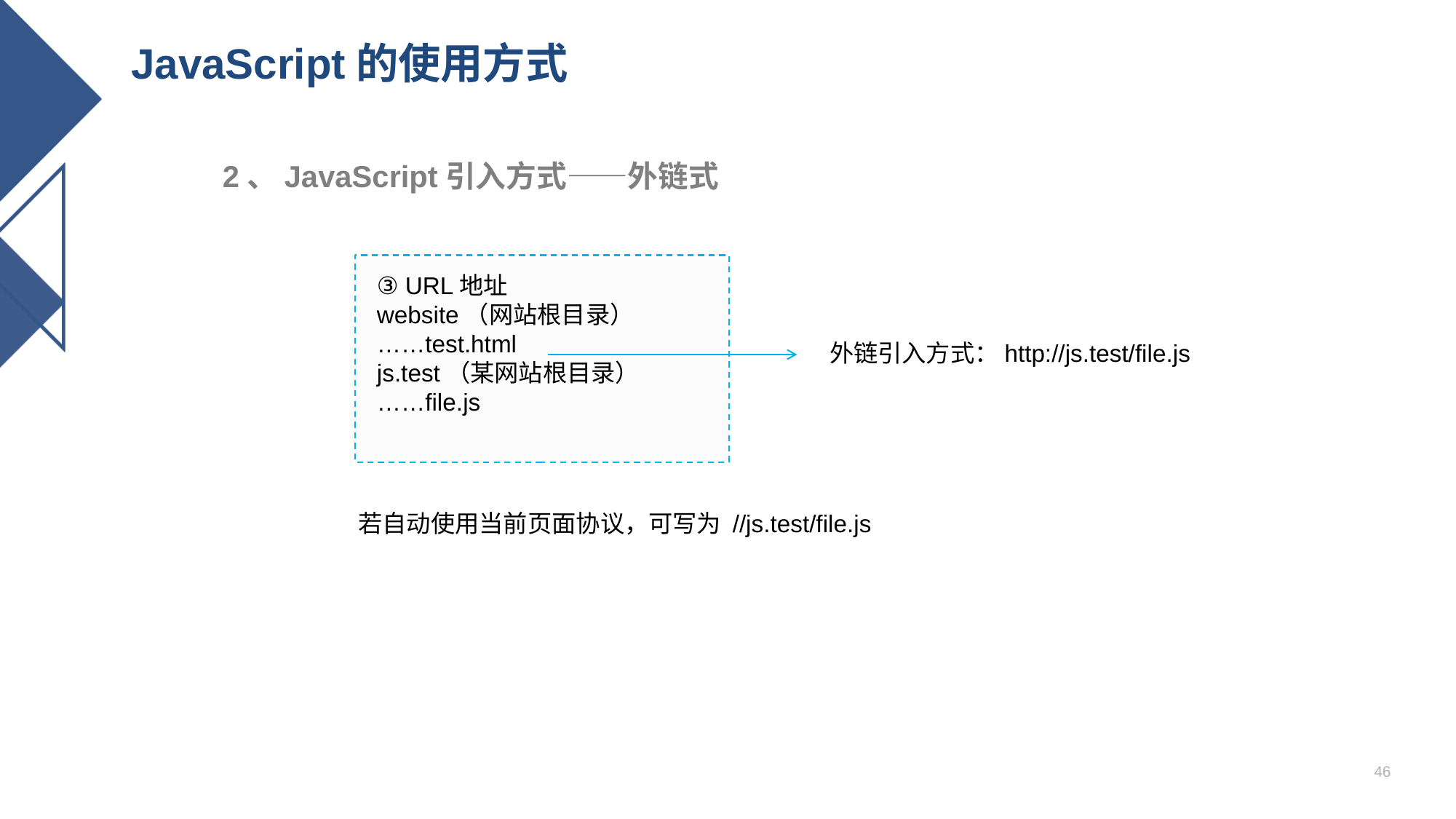

# JavaScript的使用方式
2、JavaScript引入方式——外链式

③ URL地址
website（网站根目录）
……test.html
js.test（某网站根目录）
……file.js
外链引入方式：http://js.test/file.js
若自动使用当前页面协议，可写为 //js.test/file.js
46